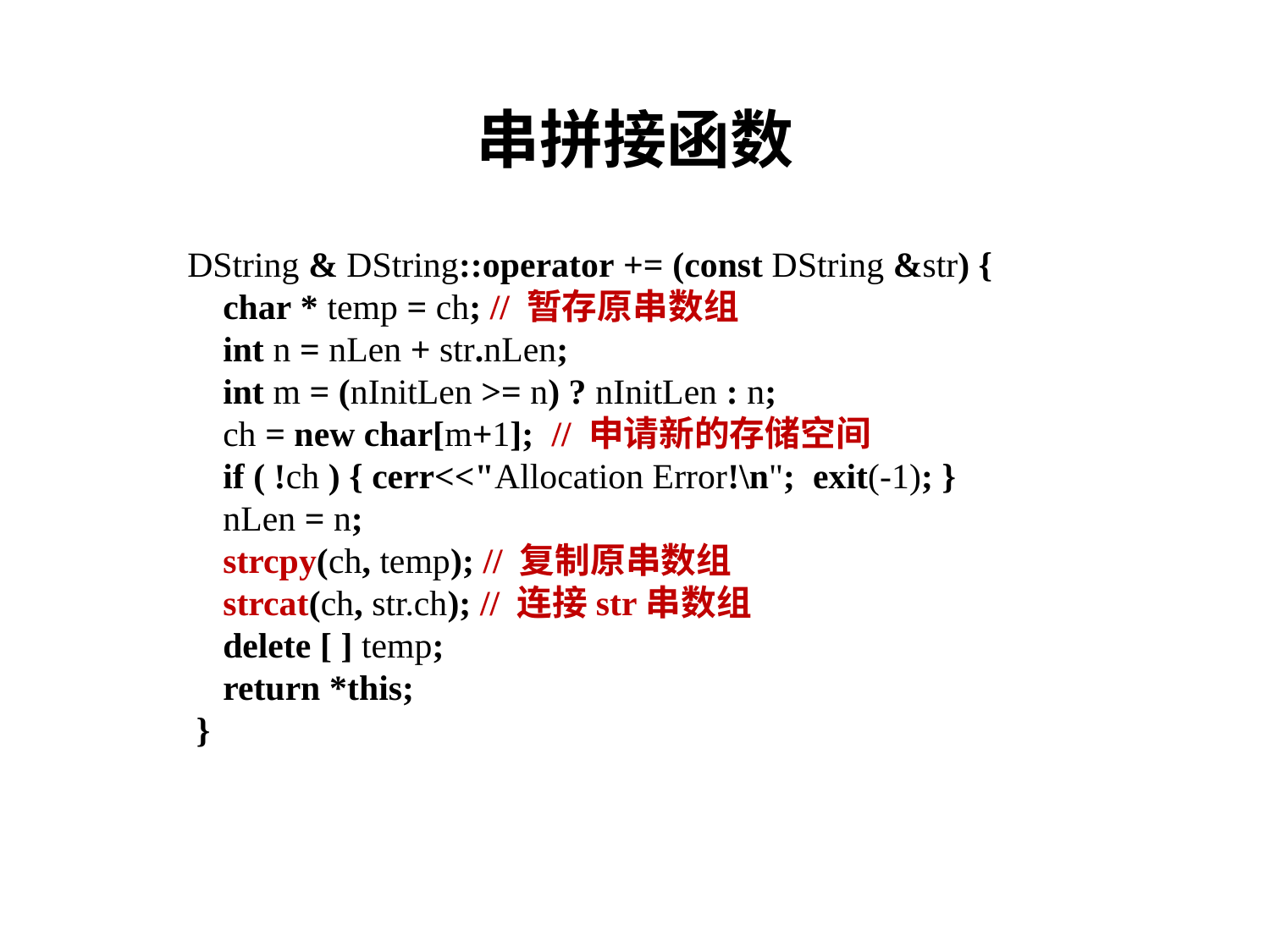

# 串拼接函数
DString & DString::operator += (const DString &str) {
    char * temp = ch; // 暂存原串数组
    int n = nLen + str.nLen;
    int m = (nInitLen >= n) ? nInitLen : n;
    ch = new char[m+1];  // 申请新的存储空间
    if ( !ch ) { cerr<<"Allocation Error!\n";  exit(-1); }
    nLen = n;
    strcpy(ch, temp); // 复制原串数组
    strcat(ch, str.ch); // 连接str串数组
    delete [ ] temp;
    return *this;
 }